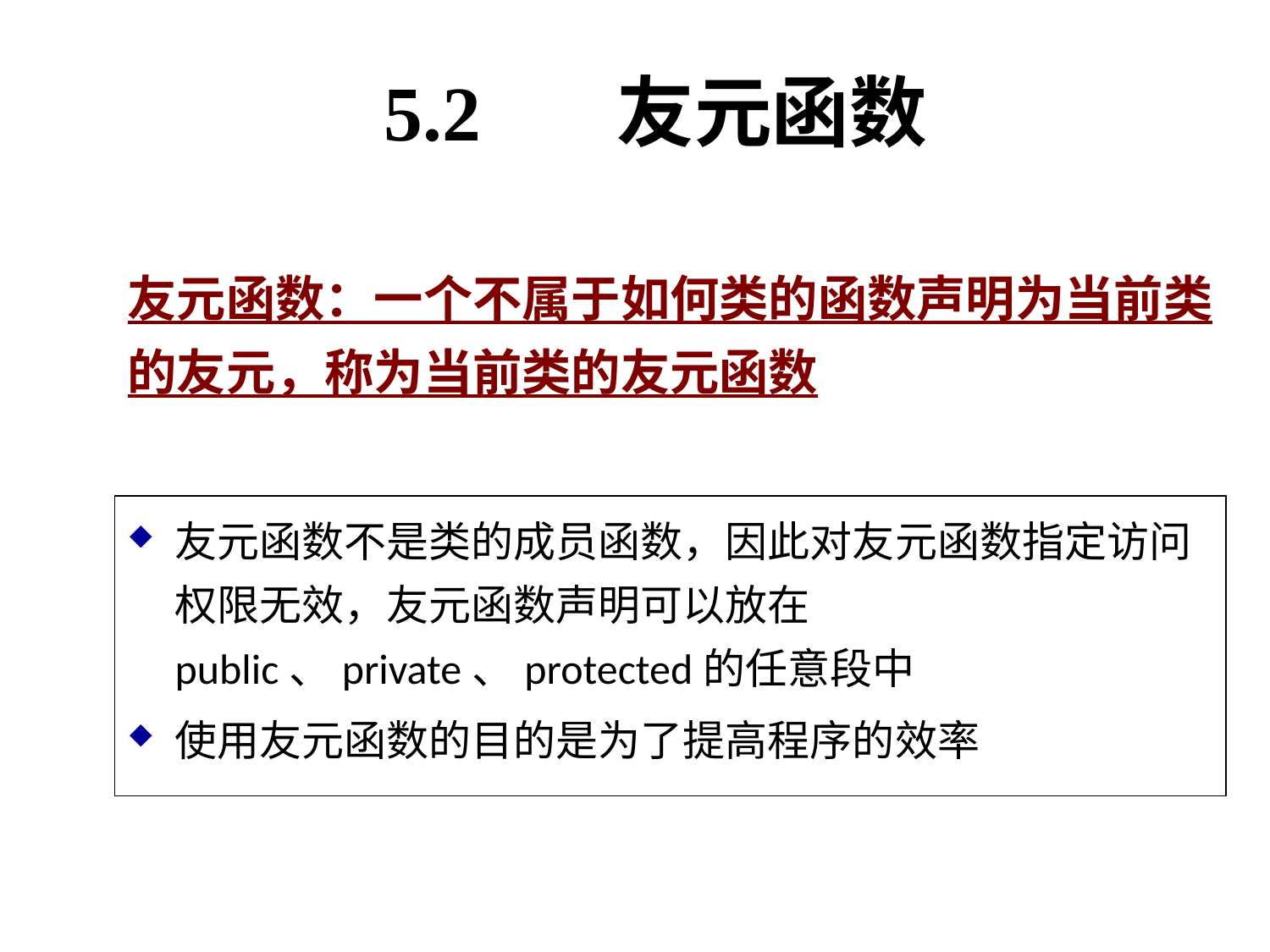

# 5.2      友元函数
友元函数：一个不属于如何类的函数声明为当前类的友元，称为当前类的友元函数
友元函数不是类的成员函数，因此对友元函数指定访问权限无效，友元函数声明可以放在public、private、protected的任意段中
使用友元函数的目的是为了提高程序的效率